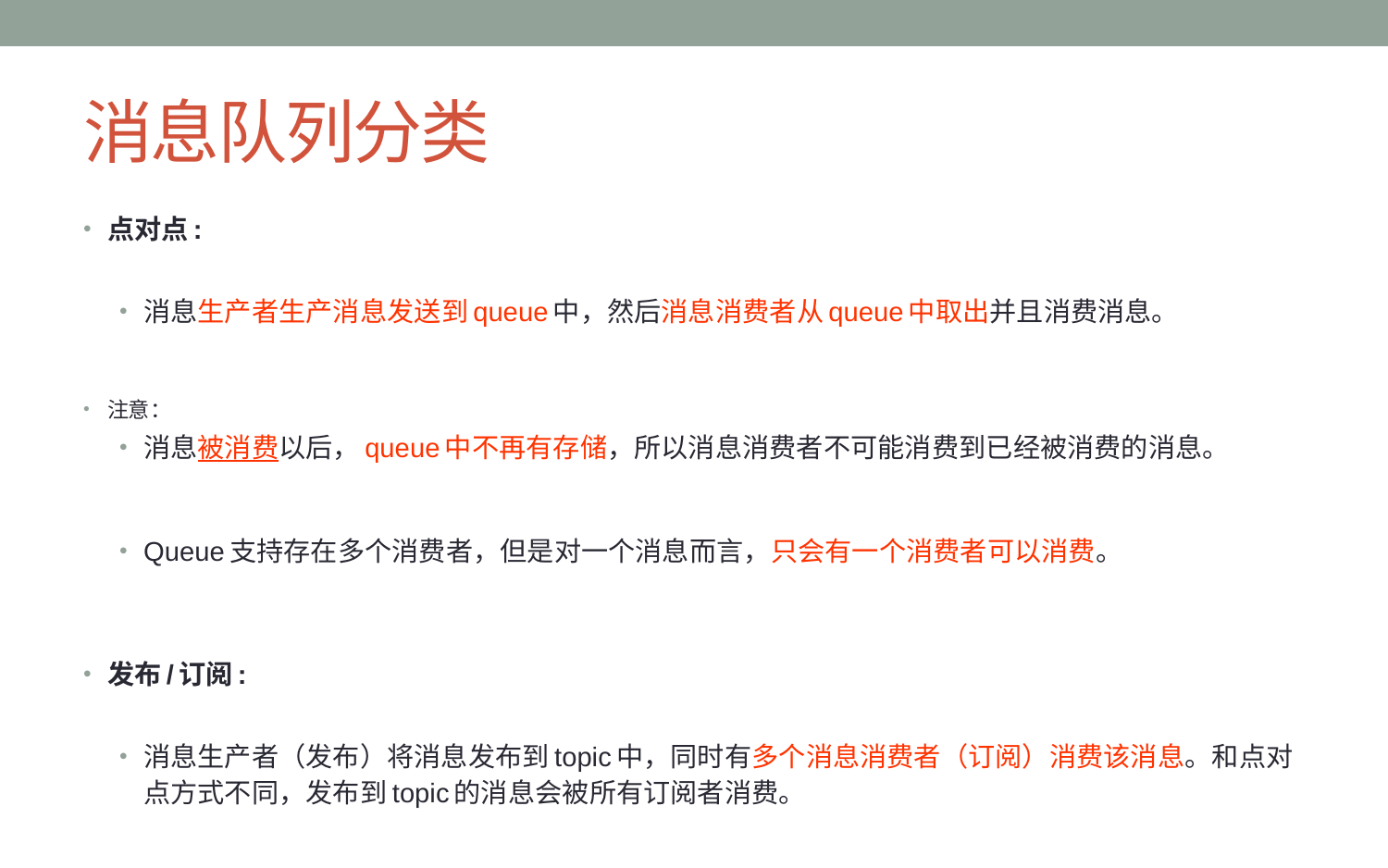

# 消息队列分类
点对点:

消息生产者生产消息发送到queue中，然后消息消费者从queue中取出并且消费消息。

注意：
消息被消费以后，queue中不再有存储，所以消息消费者不可能消费到已经被消费的消息。

Queue支持存在多个消费者，但是对一个消息而言，只会有一个消费者可以消费。

发布/订阅:

消息生产者（发布）将消息发布到topic中，同时有多个消息消费者（订阅）消费该消息。和点对点方式不同，发布到topic的消息会被所有订阅者消费。